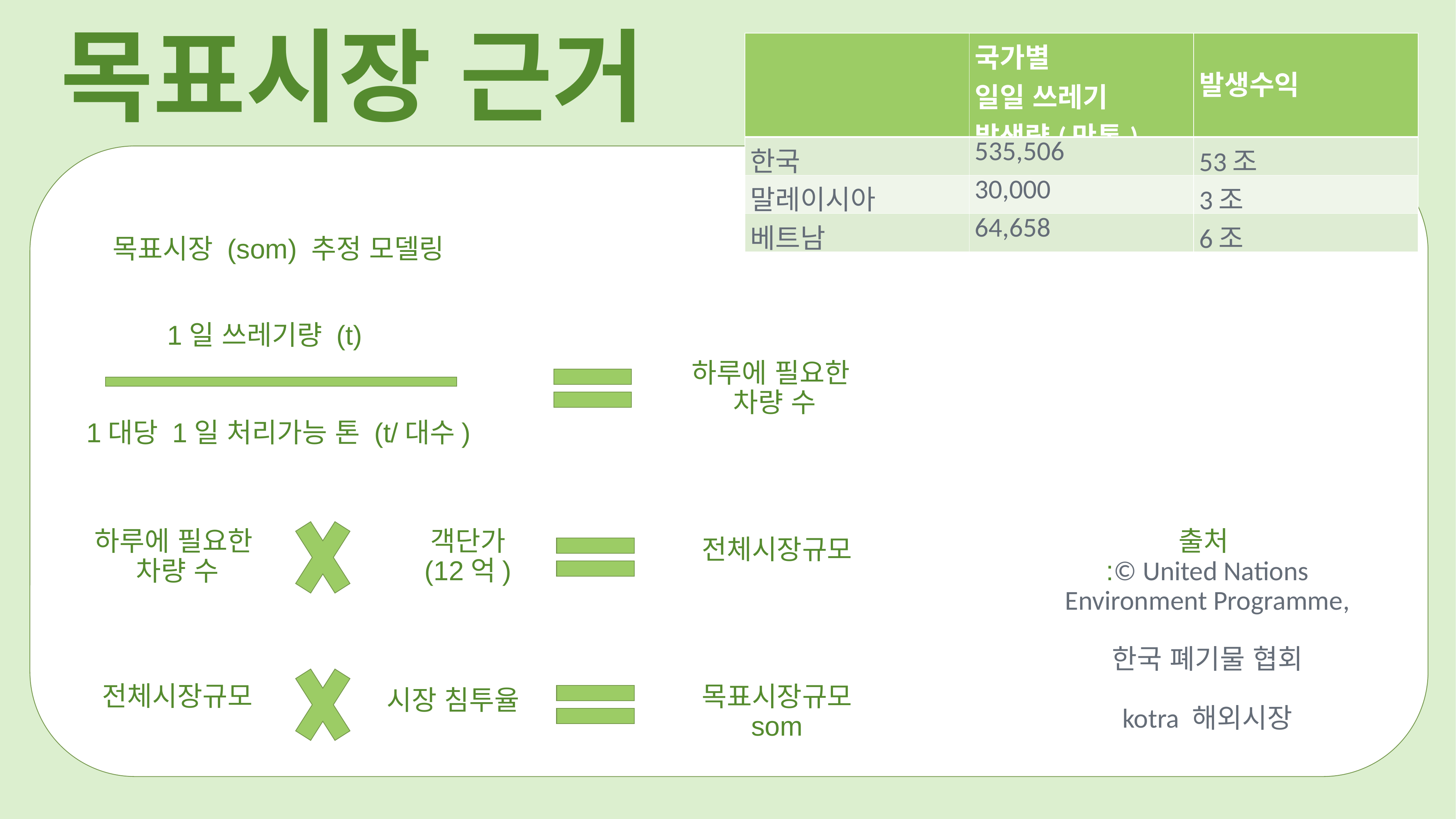

목표시장 근거
|  | 국가별 일일 쓰레기 발생량(만톤) | 발생수익 |
| --- | --- | --- |
| 한국 | 535,506 | 53조 |
| 말레이시아 | 30,000 | 3조 |
| 베트남 | 64,658 | 6조 |
1
목표시장 (som) 추정 모델링

1일 쓰레기량 (t)

하루에 필요한
차량 수

1대당 1일 처리가능 톤 (t/대수)

객단가
(12억)

출처
:© United Nations Environment Programme,
한국 폐기물 협회

kotra 해외시장

하루에 필요한
차량 수
전체시장규모

전체시장규모
목표시장규모
som
시장 침투율